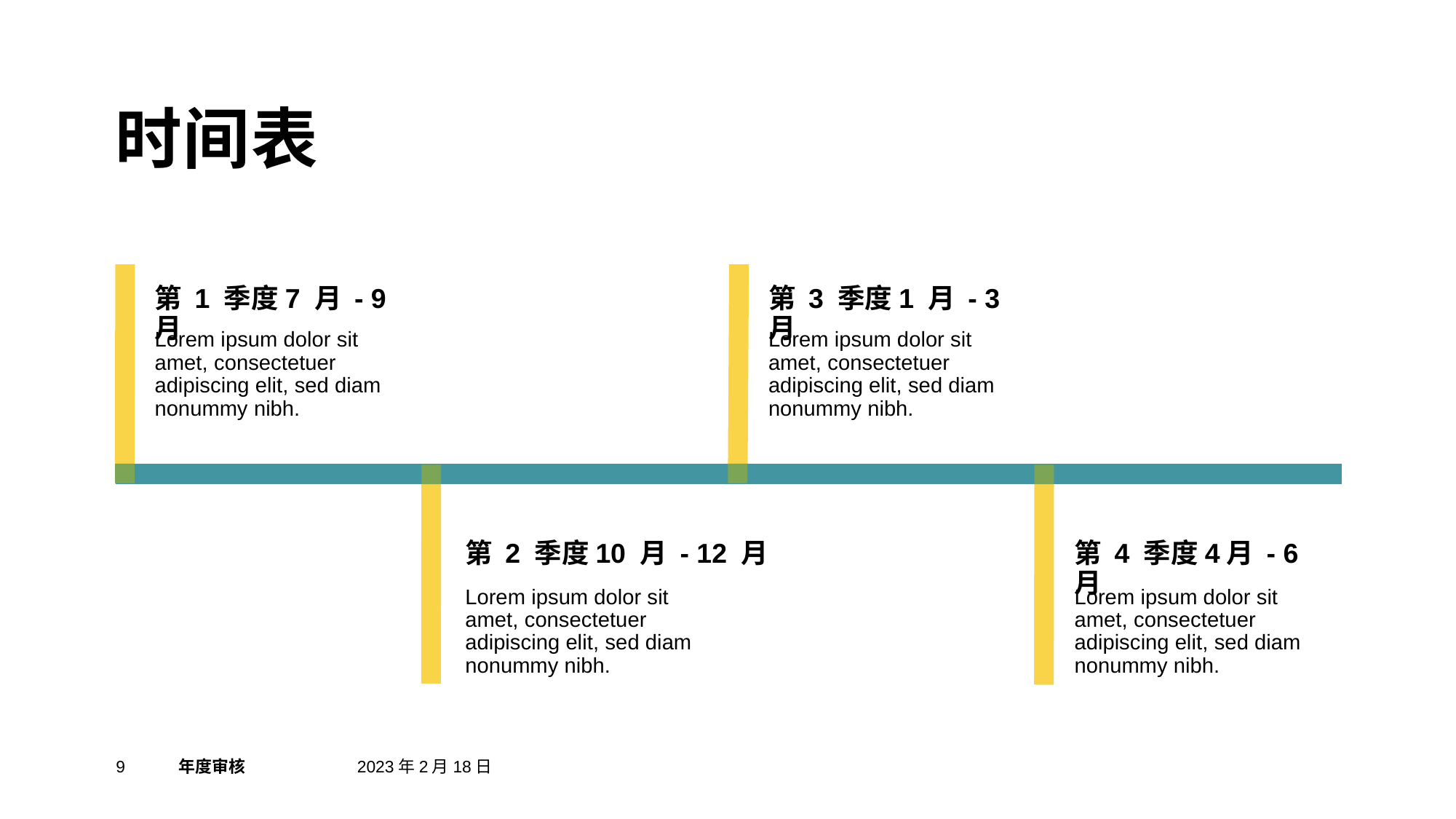

# 时间表
第 1 季度7 月 - 9 月
第 3 季度1 月 - 3 月
Lorem ipsum dolor sit amet, consectetuer adipiscing elit, sed diam nonummy nibh.

Lorem ipsum dolor sit amet, consectetuer adipiscing elit, sed diam nonummy nibh.

第 2 季度10 月 - 12 月
第 4 季度4月 - 6 月
Lorem ipsum dolor sit amet, consectetuer adipiscing elit, sed diam nonummy nibh.

Lorem ipsum dolor sit amet, consectetuer adipiscing elit, sed diam nonummy nibh.

9
年度审核
2023年2月18日